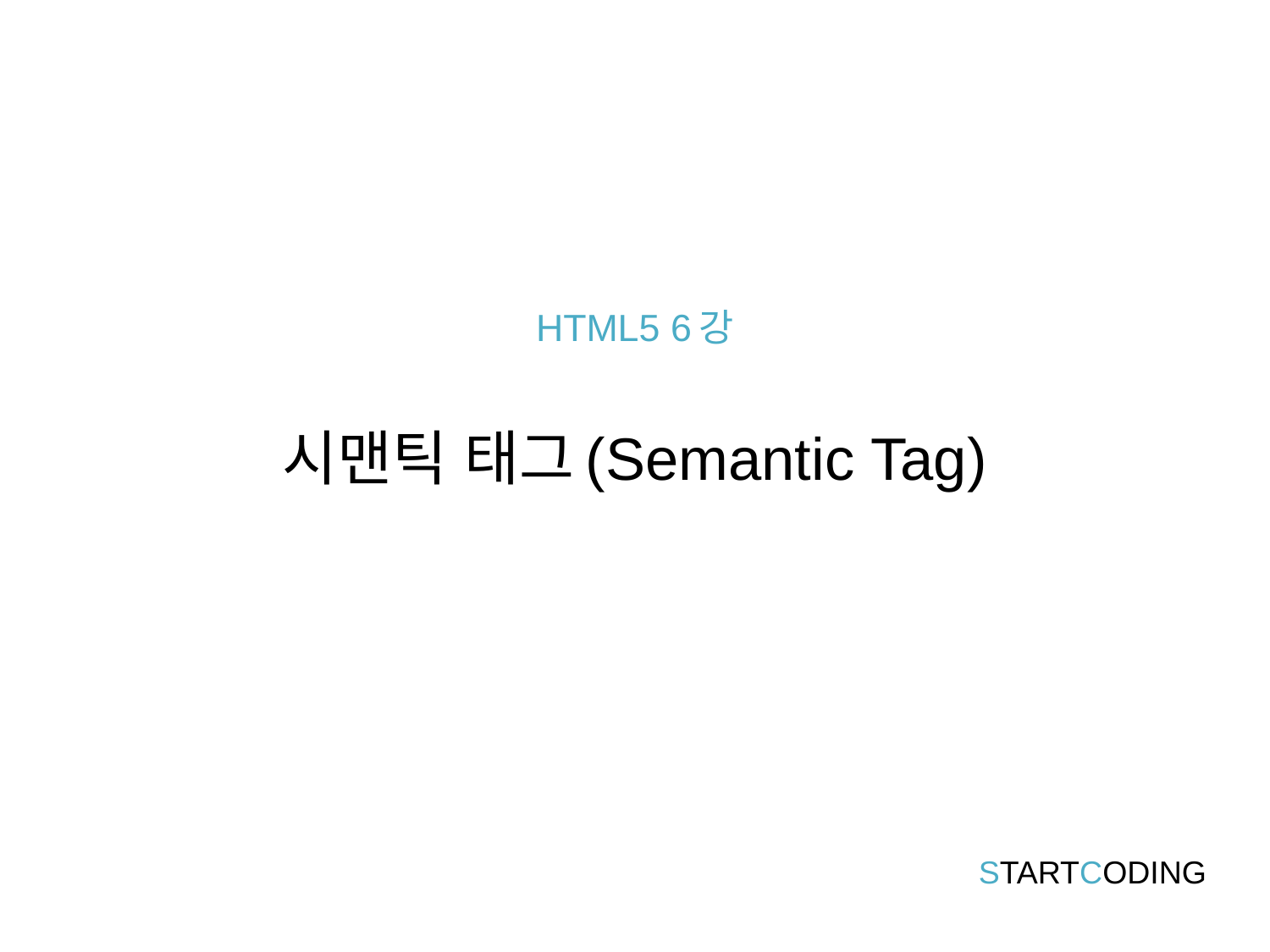

# HTML5 6강 시맨틱 태그(Semantic Tag)
STARTCODING